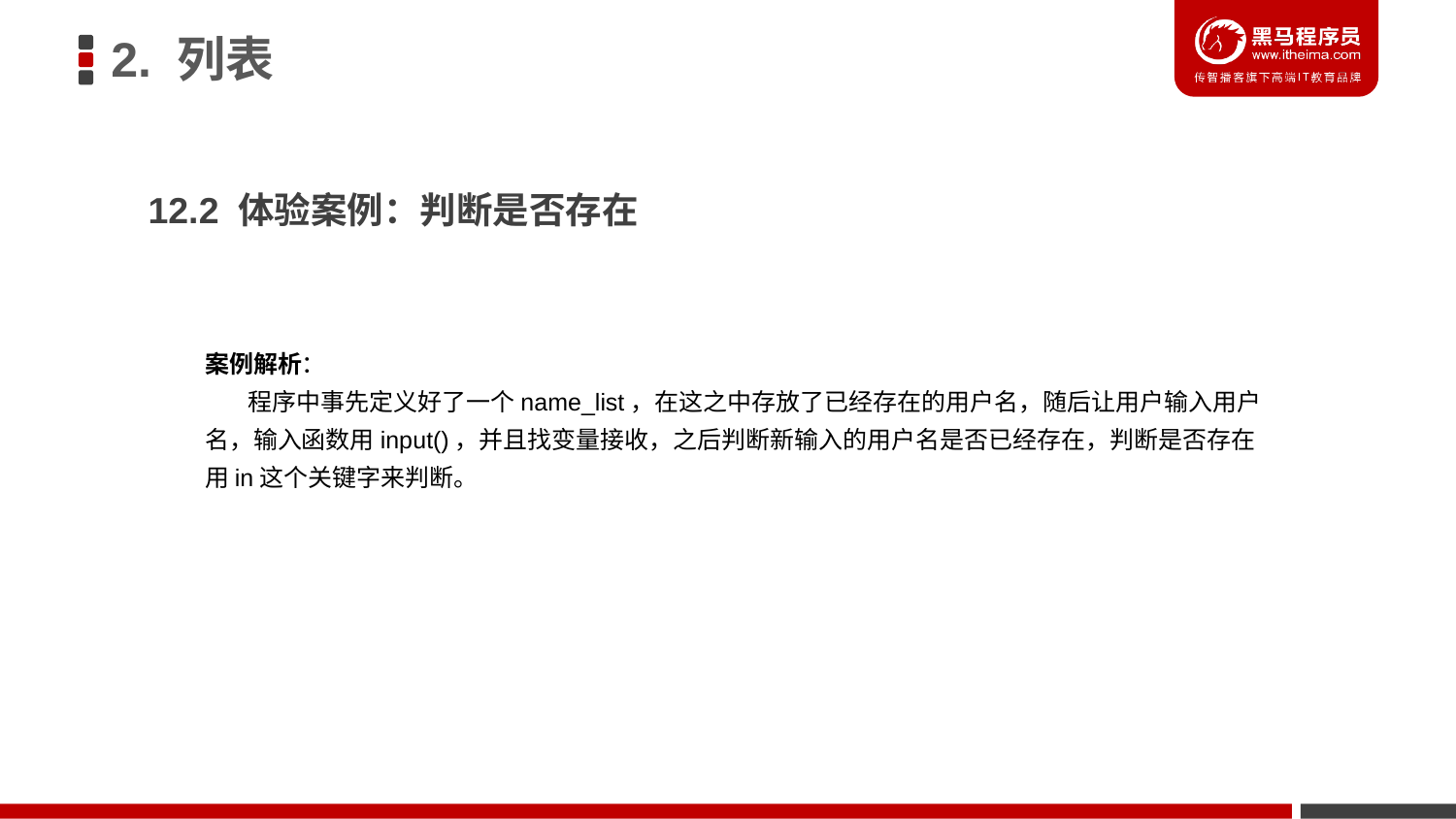

2. 列表
12.2 体验案例：判断是否存在
案例解析：
       程序中事先定义好了一个name_list，在这之中存放了已经存在的用户名，随后让用户输入用户名，输入函数用input()，并且找变量接收，之后判断新输入的用户名是否已经存在，判断是否存在用in这个关键字来判断。